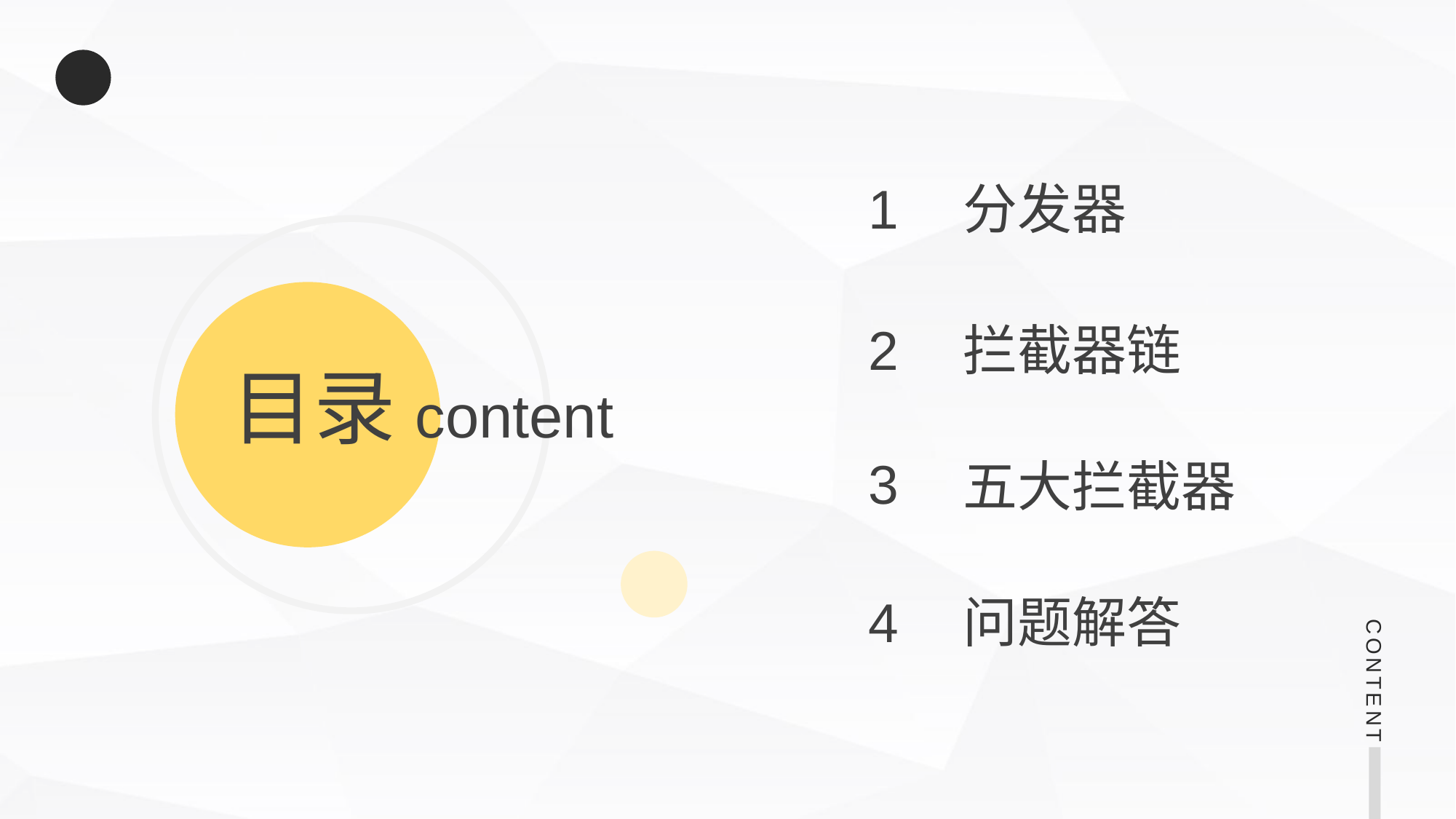

1
分发器

2
拦截器链
目录content
3
五大拦截器

4
问题解答
CONTENT